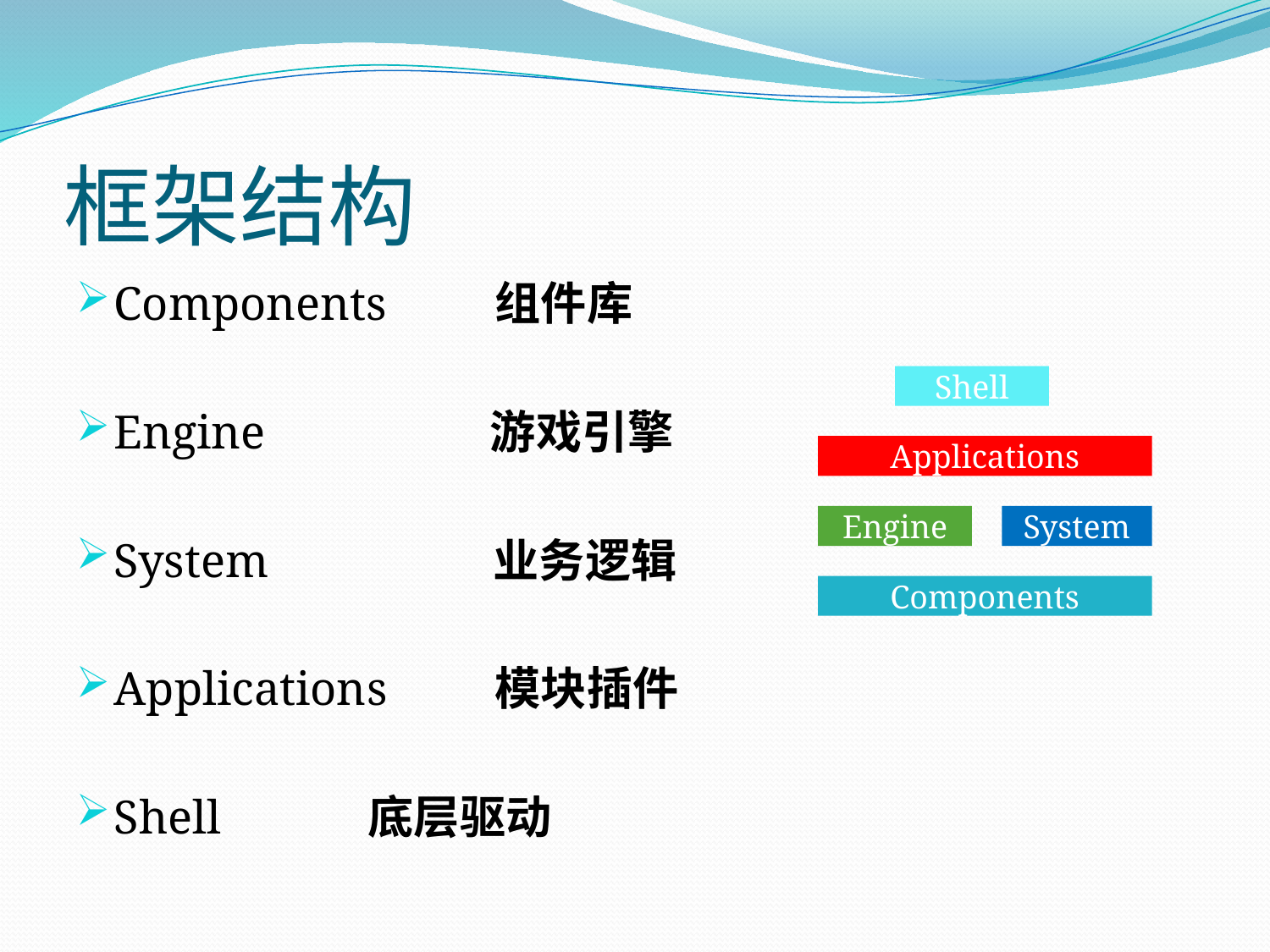

# 框架结构
Components 	组件库

Engine                  游戏引擎

System                  业务逻辑

Applications	模块插件

Shell		底层驱动
Shell
Applications
Engine
System
Components